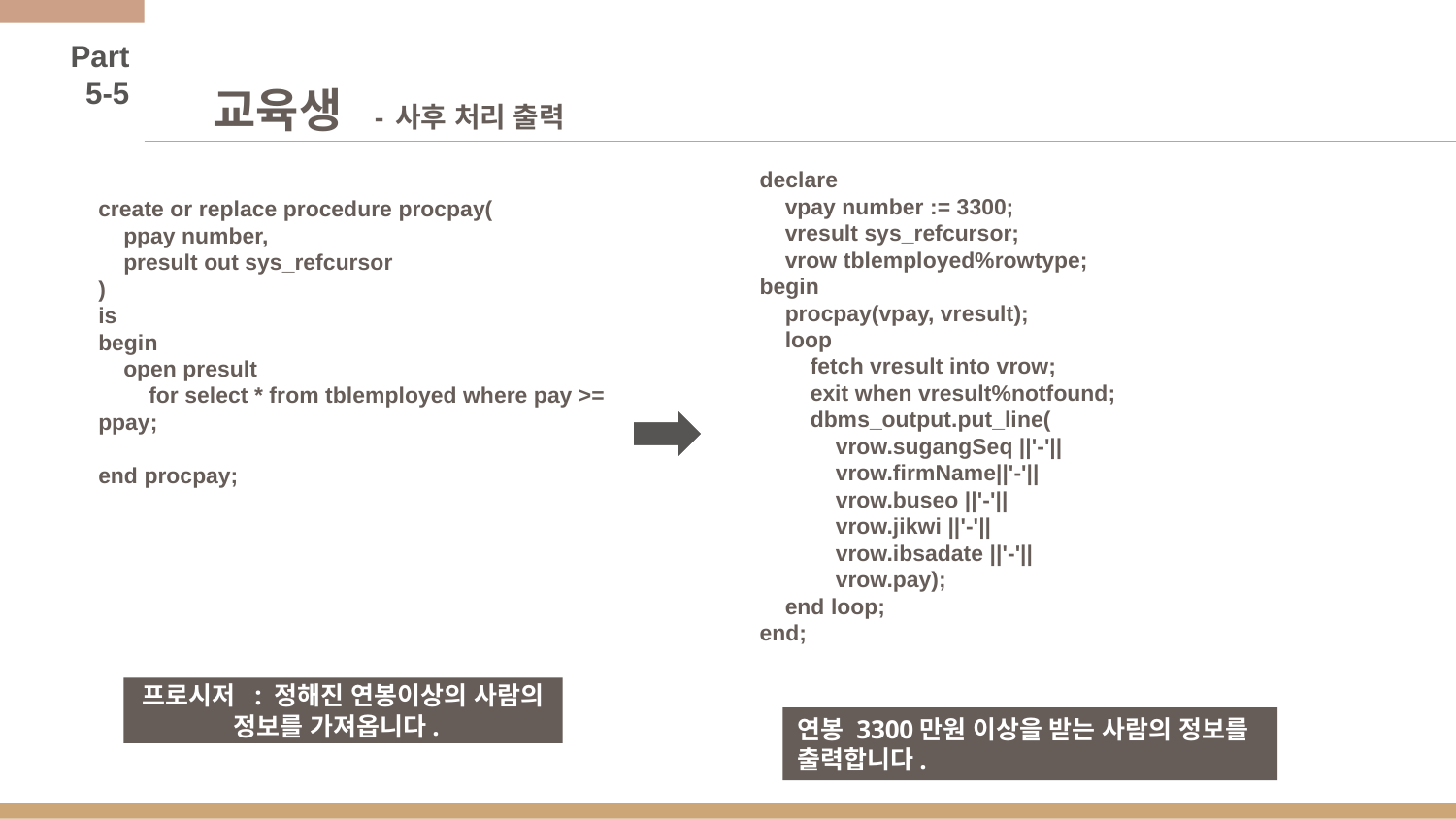

Part 5-5
# 교육생  - 사후 처리 출력
declare
    vpay number := 3300;
    vresult sys_refcursor;
    vrow tblemployed%rowtype;
begin
    procpay(vpay, vresult);
    loop
        fetch vresult into vrow;
        exit when vresult%notfound;
        dbms_output.put_line(
            vrow.sugangSeq ||'-'||
            vrow.firmName||'-'||
            vrow.buseo ||'-'||
            vrow.jikwi ||'-'||
            vrow.ibsadate ||'-'||
            vrow.pay);
    end loop;
end;

create or replace procedure procpay(
    ppay number,
    presult out sys_refcursor
)
is
begin
    open presult
        for select * from tblemployed where pay >= ppay;

end procpay;

프로시저  : 정해진 연봉이상의 사람의 정보를 가져옵니다.
연봉 3300만원 이상을 받는 사람의 정보를 출력합니다.